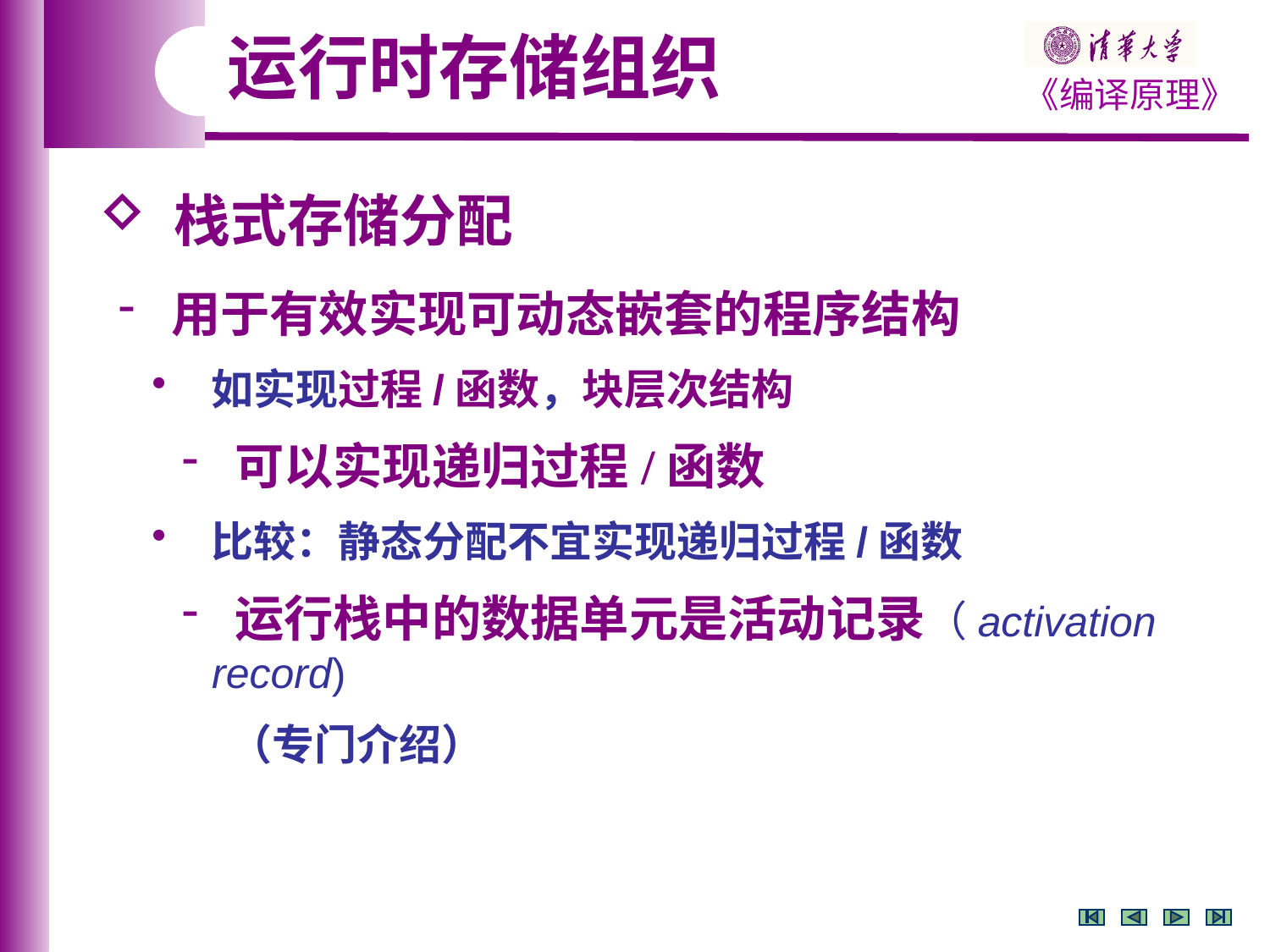

运行时存储组织
 栈式存储分配
 用于有效实现可动态嵌套的程序结构

  如实现过程/函数，块层次结构

 可以实现递归过程/函数

  比较：静态分配不宜实现递归过程/函数

 运行栈中的数据单元是活动记录（activation record)

    （专门介绍）